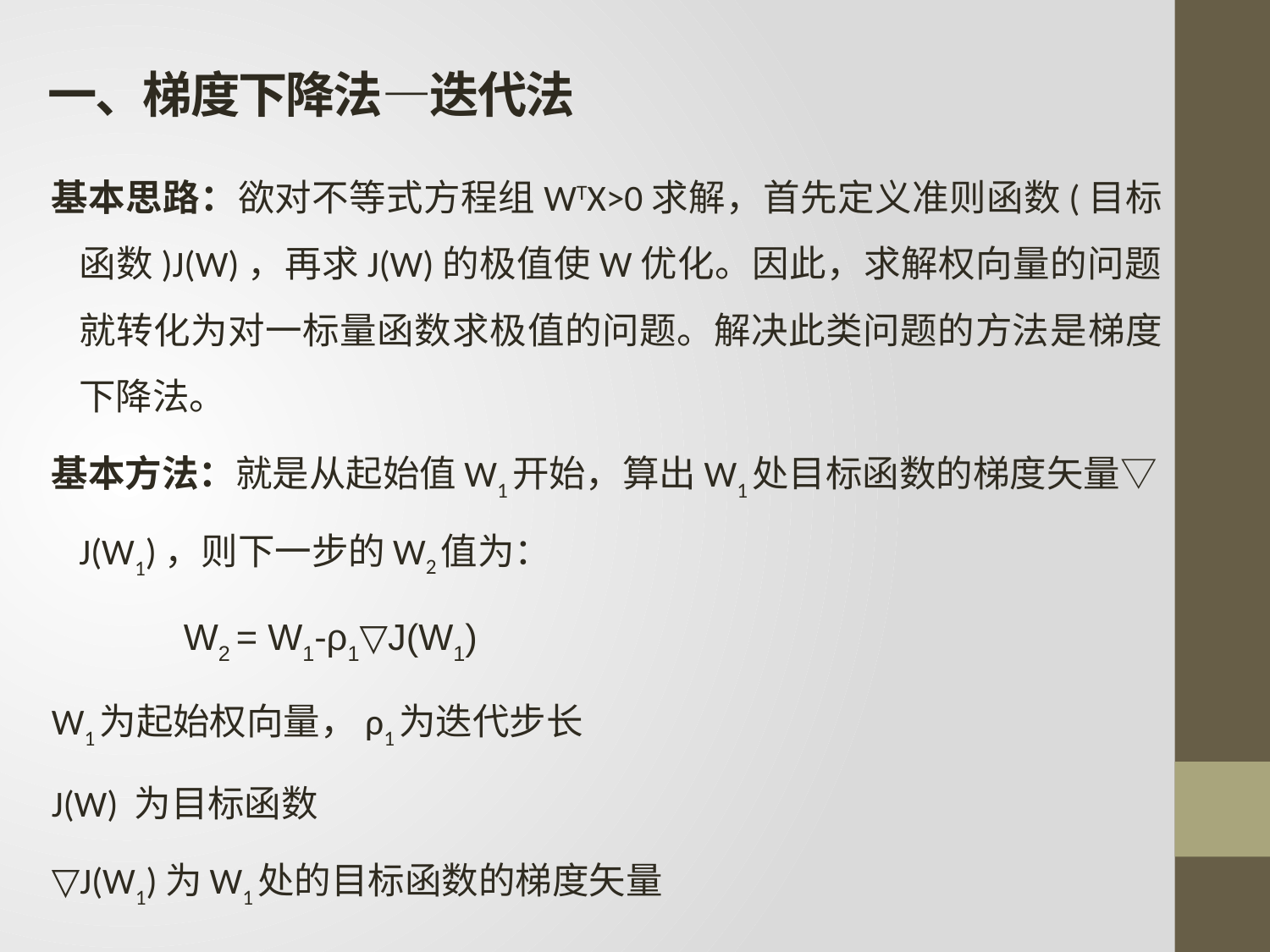

# 一、梯度下降法—迭代法
基本思路：欲对不等式方程组WTX>0求解，首先定义准则函数(目标函数)J(W)，再求J(W)的极值使W优化。因此，求解权向量的问题就转化为对一标量函数求极值的问题。解决此类问题的方法是梯度下降法。
基本方法：就是从起始值W1开始，算出W1处目标函数的梯度矢量▽J(W1)，则下一步的W2值为：
             W2 = W1-ρ1▽J(W1)
W1为起始权向量，ρ1为迭代步长
J(W) 为目标函数
▽J(W1)为W1处的目标函数的梯度矢量